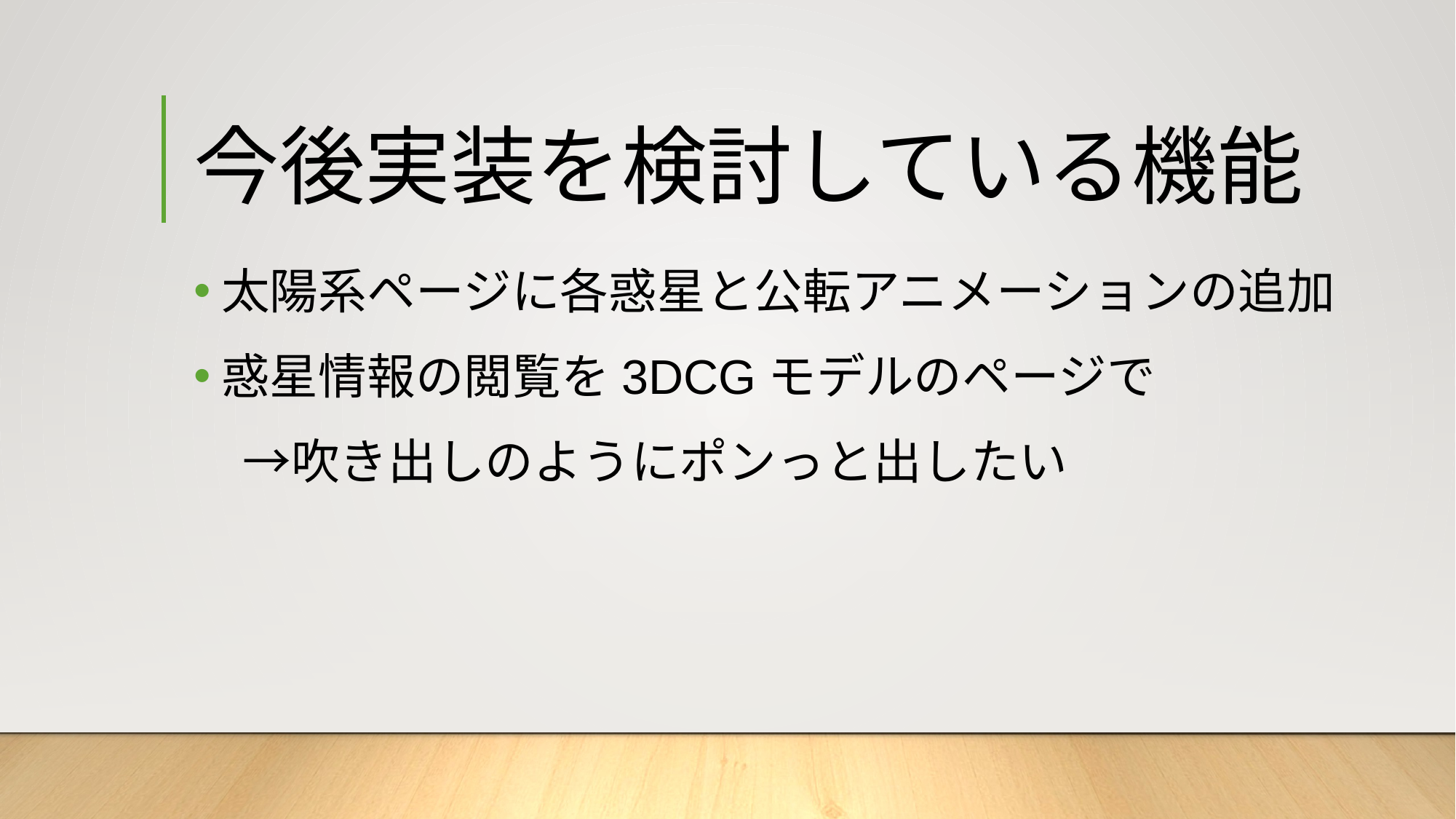

# 今後実装を検討している機能
太陽系ページに各惑星と公転アニメーションの追加
惑星情報の閲覧を3DCGモデルのページで
　→吹き出しのようにポンっと出したい